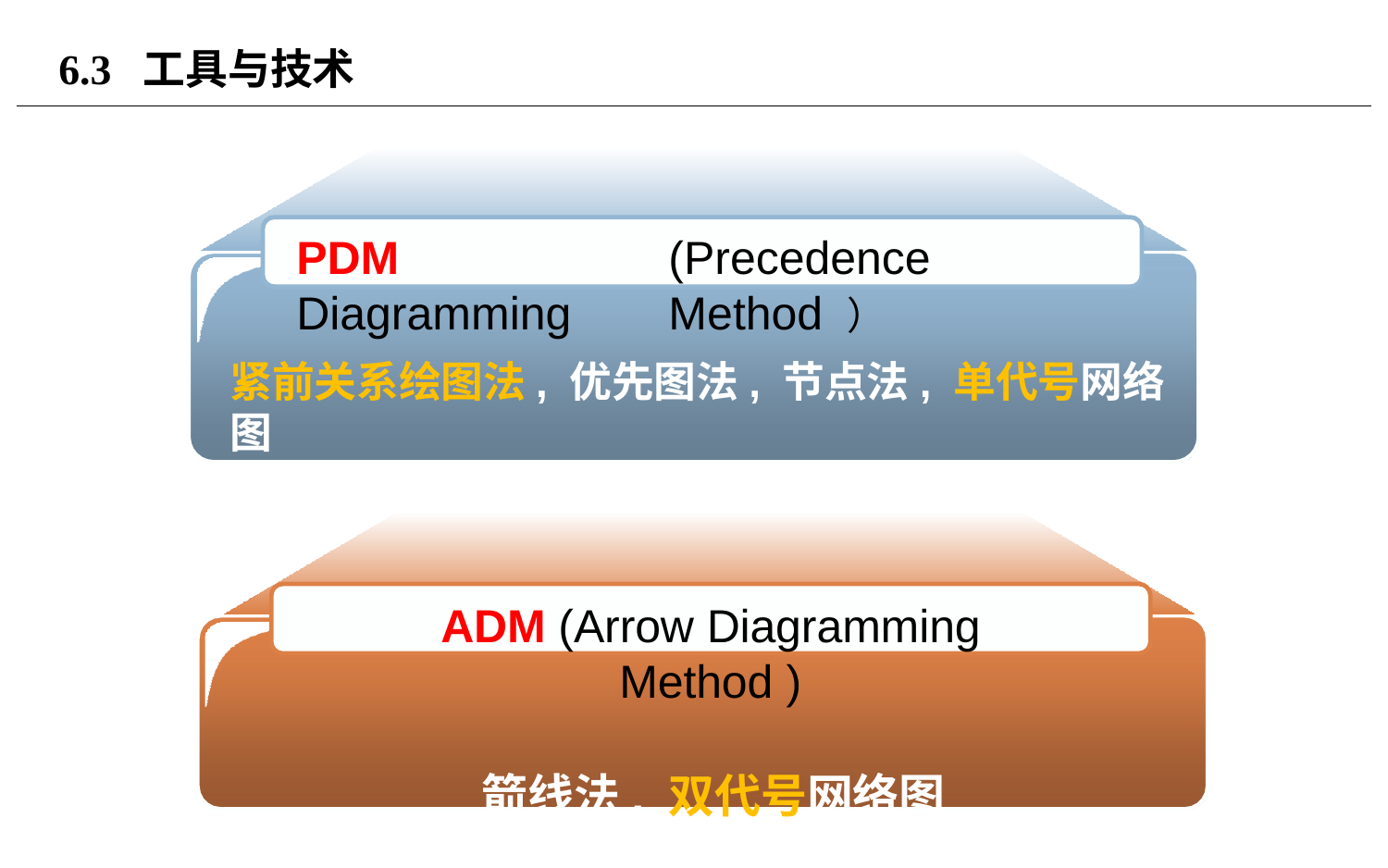

# 6.3  工具与技术

PDM	(Precedence	Diagramming	Method ）

紧前关系绘图法, 优先图法, 节点法, 单代号网络图

ADM (Arrow Diagramming Method )

箭线法, 双代号网络图